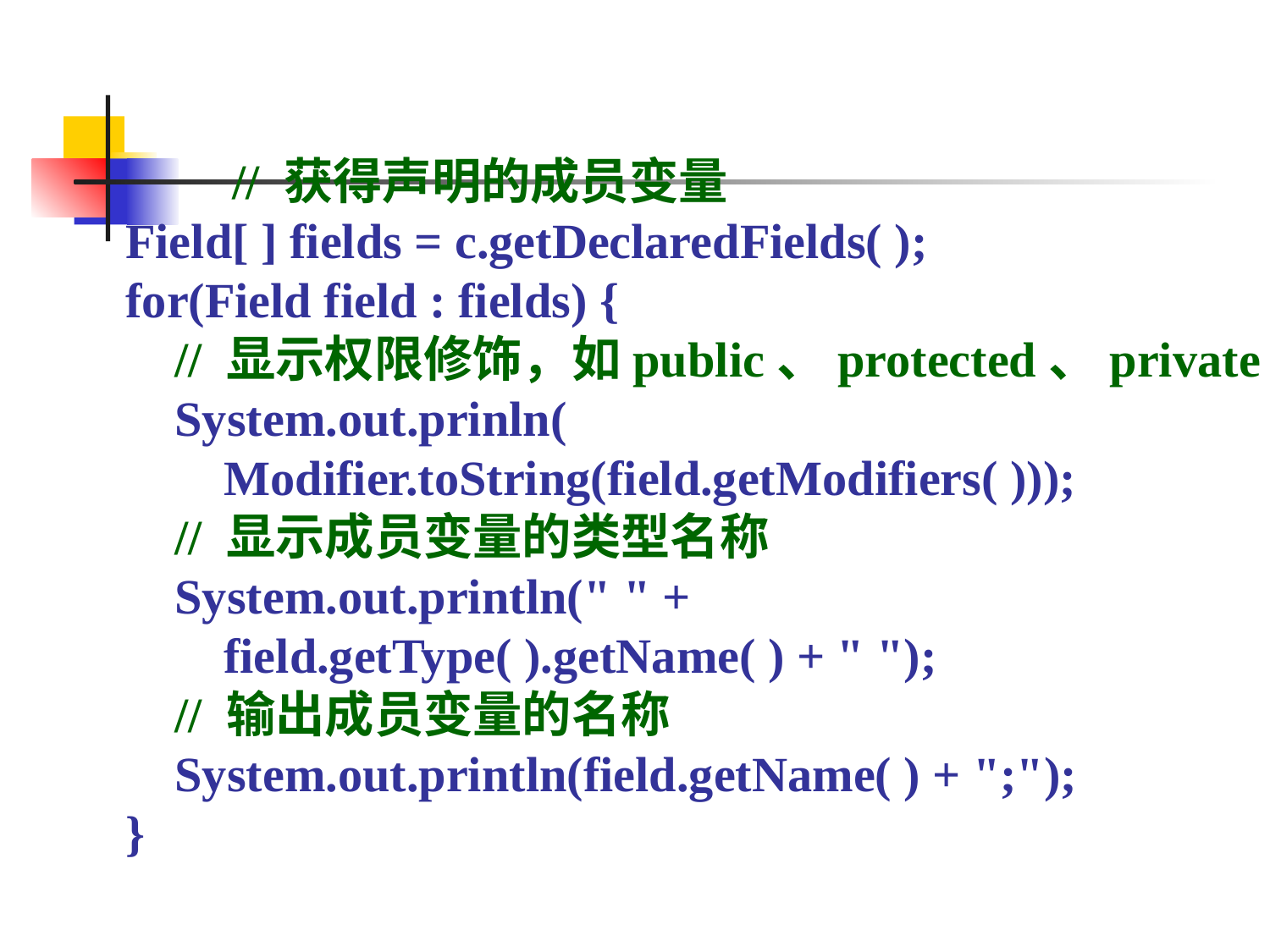

// 获得声明的成员变量
            Field[ ] fields = c.getDeclaredFields( );
            for(Field field : fields) {
                // 显示权限修饰，如public、protected、private
                System.out.prinln(
                    Modifier.toString(field.getModifiers( )));
                // 显示成员变量的类型名称
                System.out.println(" " +
                    field.getType( ).getName( ) + " ");
                // 输出成员变量的名称
                System.out.println(field.getName( ) + ";");
            }